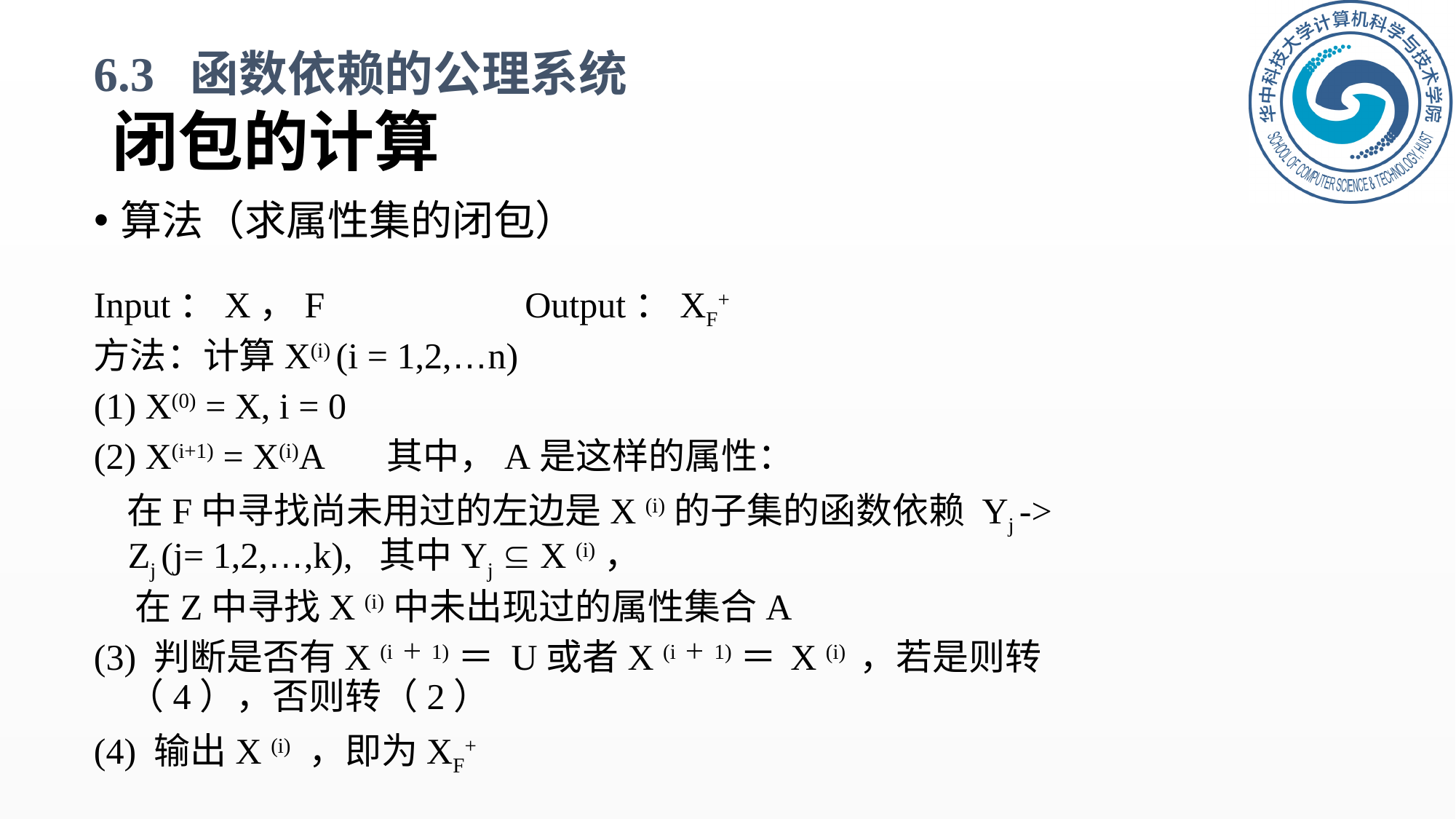

6.3  函数依赖的公理系统
# 闭包的计算
算法（求属性集的闭包）

Input：X，F                      Output：XF+
方法：计算X(i) (i = 1,2,…n)
(1) X(0) = X, i = 0
(2) X(i+1) = X(i)A      其中，A是这样的属性：
   在F中寻找尚未用过的左边是X (i)的子集的函数依赖 Yj -> Zj (j= 1,2,…,k),  其中Yj ⊆ X (i)，
    在Z中寻找X (i)中未出现过的属性集合A
(3) 判断是否有X (i＋1)＝ U或者X (i＋1)＝ X (i) ，若是则转（4），否则转（2）
(4) 输出X (i) ，即为XF+